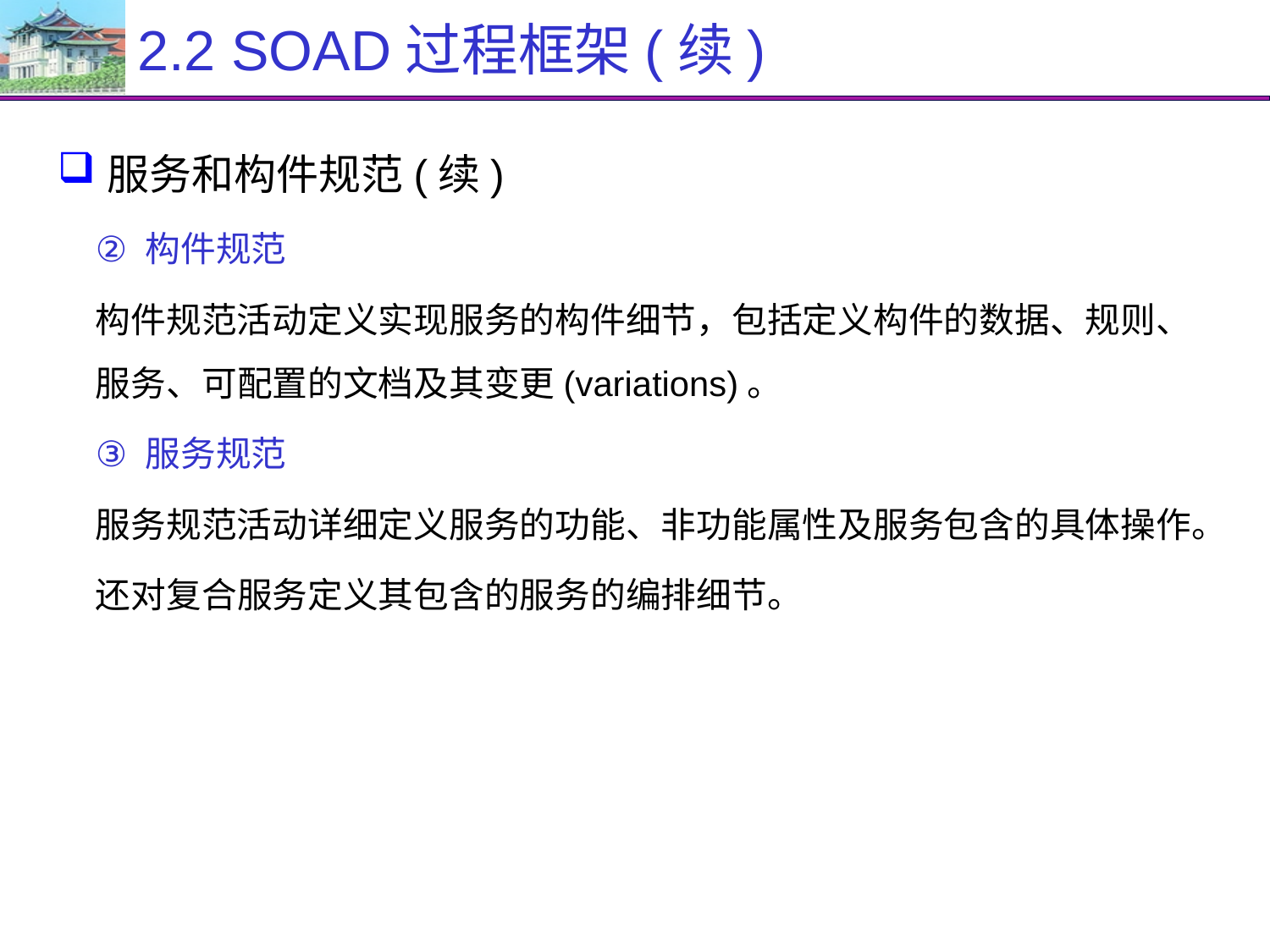

# 2.2 SOAD过程框架(续)
服务和构件规范(续)
构件规范
构件规范活动定义实现服务的构件细节，包括定义构件的数据、规则、服务、可配置的文档及其变更(variations)。
服务规范
服务规范活动详细定义服务的功能、非功能属性及服务包含的具体操作。
还对复合服务定义其包含的服务的编排细节。